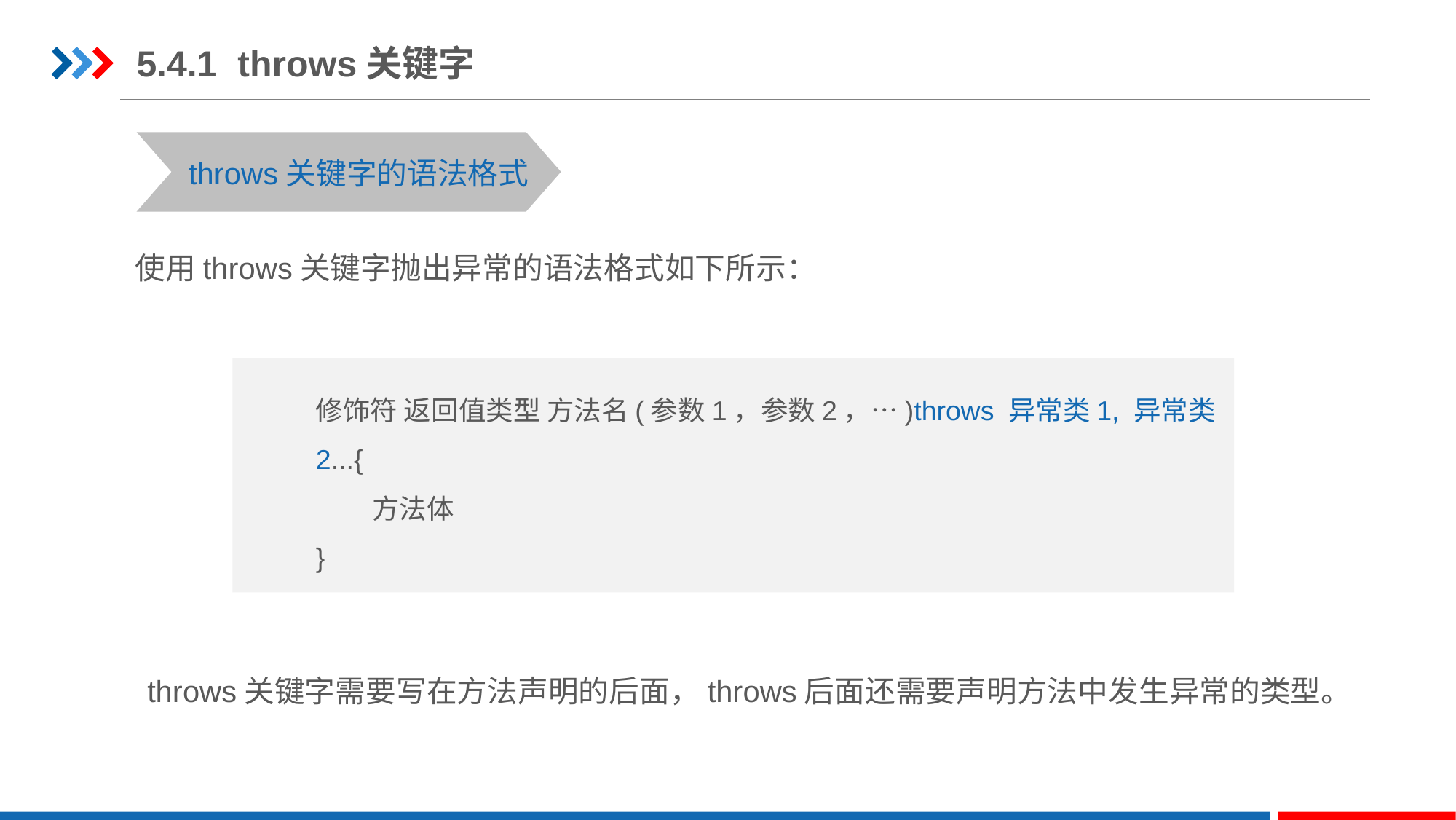

5.4.1  throws关键字

throws关键字的语法格式
使用throws关键字抛出异常的语法格式如下所示：
修饰符 返回值类型 方法名(参数1，参数2，…)throws 异常类1, 异常类2...{
        方法体
}
throws关键字需要写在方法声明的后面，throws后面还需要声明方法中发生异常的类型。